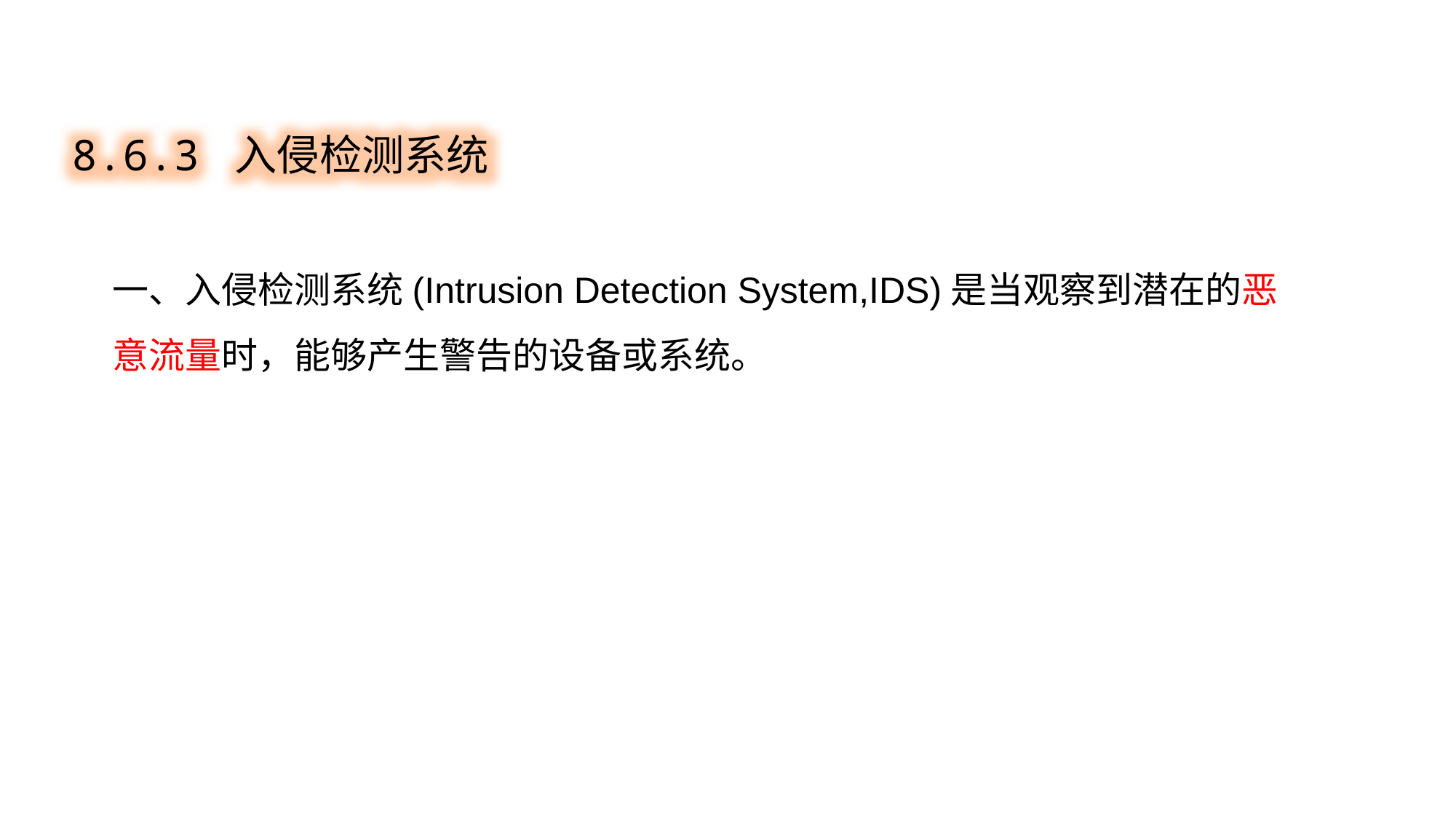

8.6.3 入侵检测系统
一、入侵检测系统(Intrusion Detection System,IDS)是当观察到潜在的恶意流量时，能够产生警告的设备或系统。